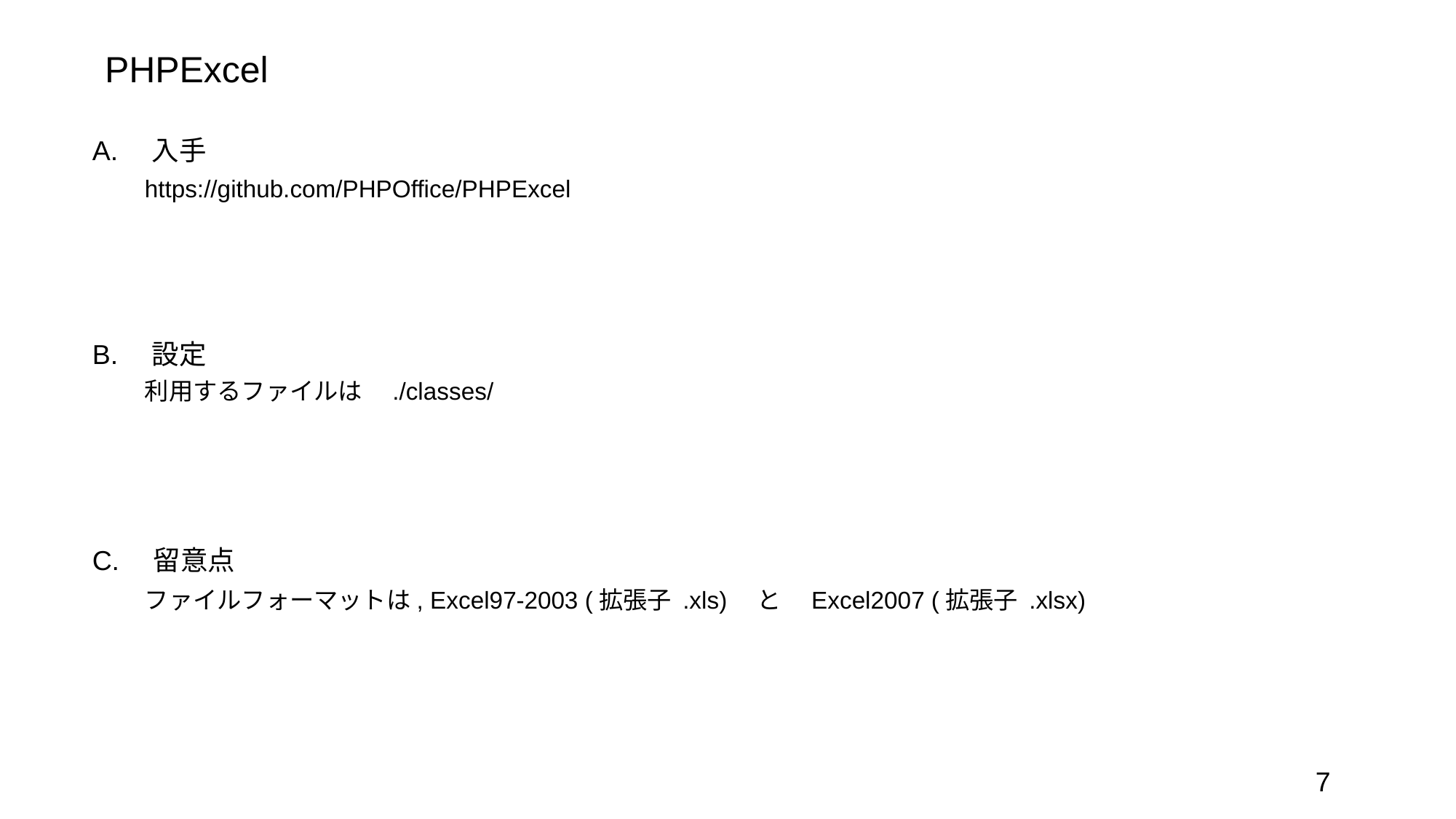

PHPExcel
A.　入手
https://github.com/PHPOffice/PHPExcel
B.　設定
利用するファイルは　./classes/
C.　留意点
ファイルフォーマットは, Excel97-2003 (拡張子 .xls)　と　Excel2007 (拡張子 .xlsx)